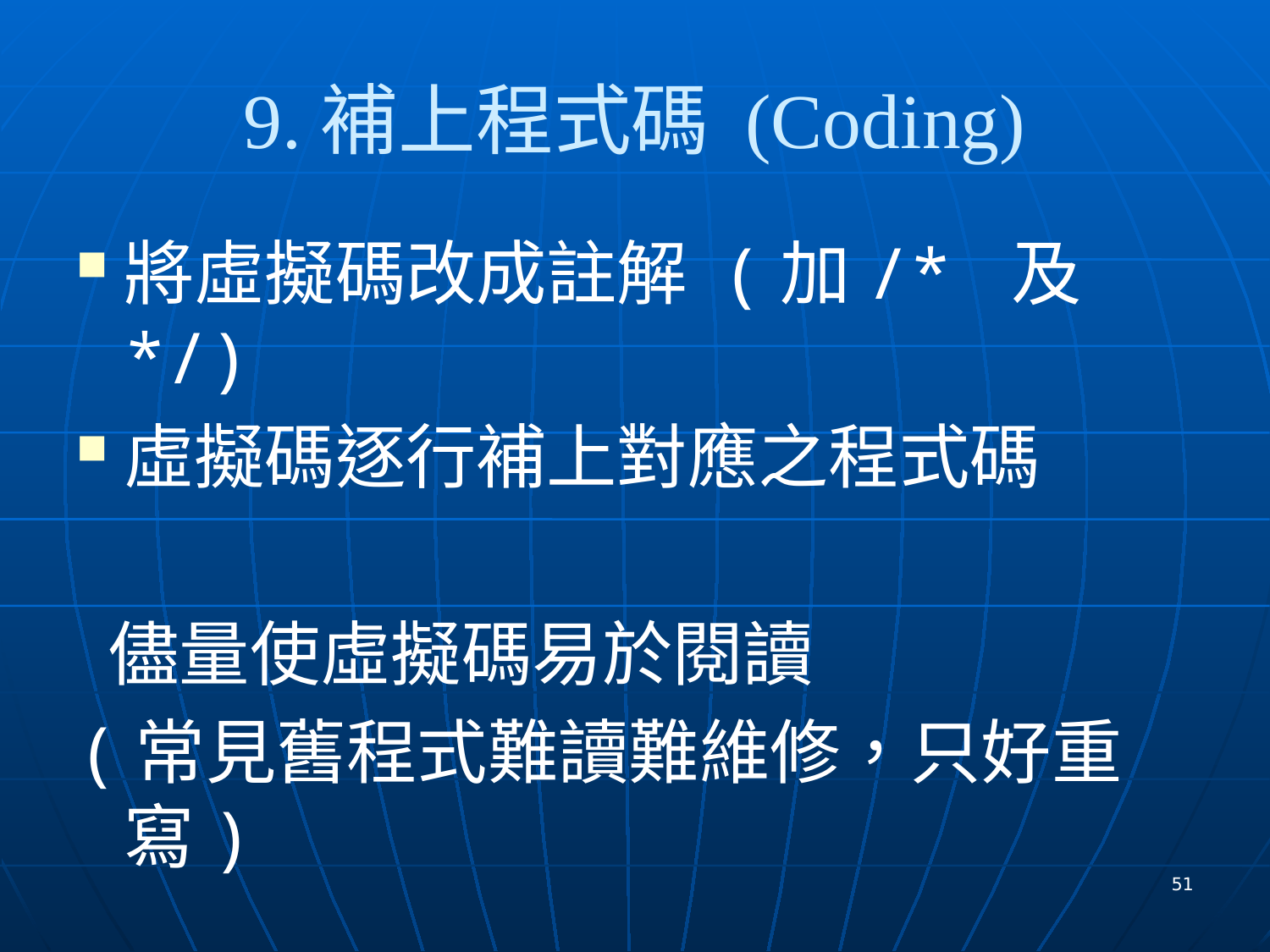

# 9.補上程式碼 (Coding)
將虛擬碼改成註解 (加/* 及 */)
虛擬碼逐行補上對應之程式碼

 儘量使虛擬碼易於閱讀
(常見舊程式難讀難維修，只好重寫)

51